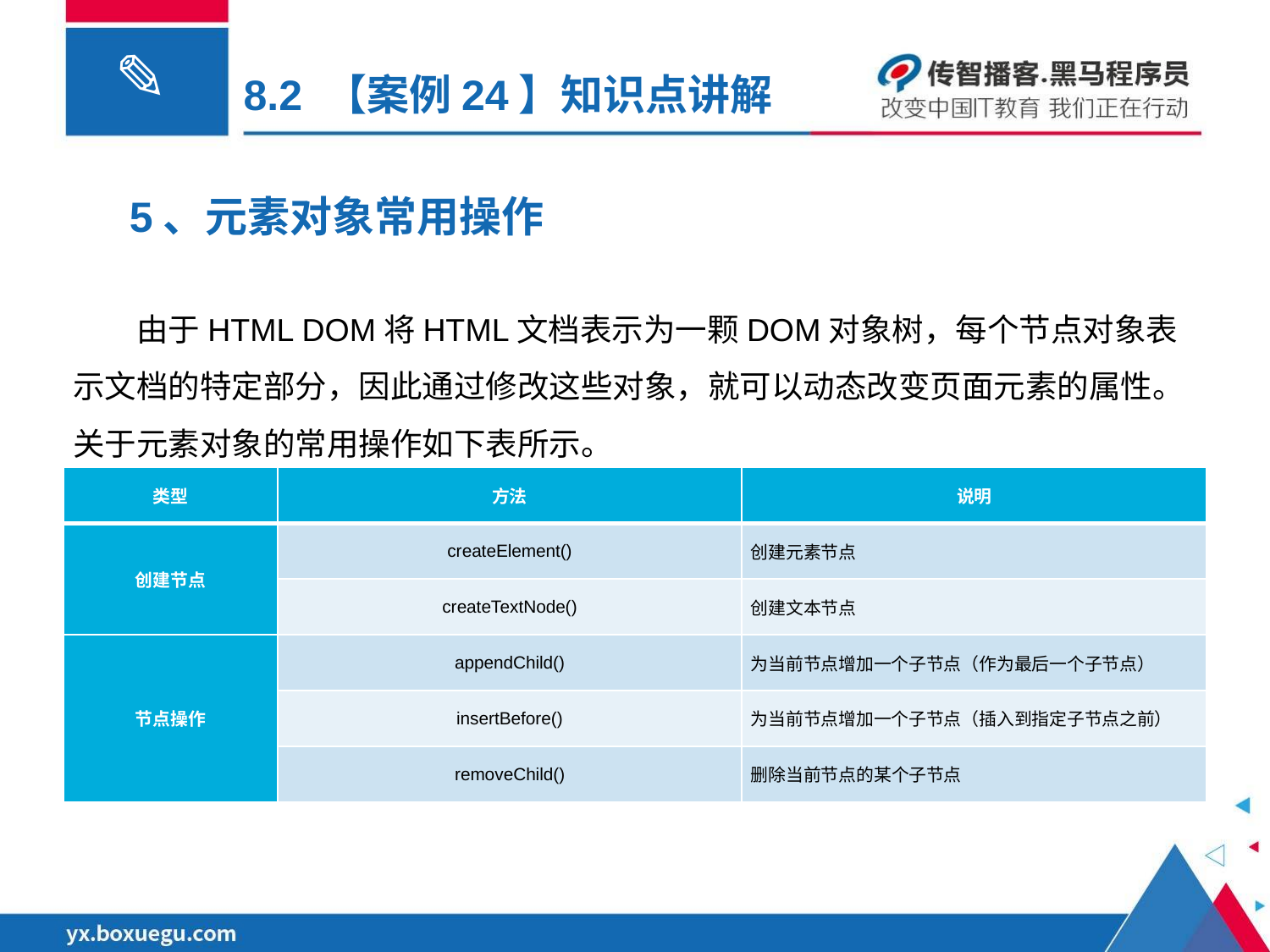

# 8.2 【案例24】知识点讲解
5、元素对象常用操作
由于HTML DOM将HTML文档表示为一颗DOM对象树，每个节点对象表示文档的特定部分，因此通过修改这些对象，就可以动态改变页面元素的属性。关于元素对象的常用操作如下表所示。
| 类型 | 方法 | 说明 |
| --- | --- | --- |
| 创建节点 | createElement() | 创建元素节点 |
|  | createTextNode() | 创建文本节点 |
| 节点操作 | appendChild() | 为当前节点增加一个子节点（作为最后一个子节点） |
|  | insertBefore() | 为当前节点增加一个子节点（插入到指定子节点之前） |
|  | removeChild() | 删除当前节点的某个子节点 |